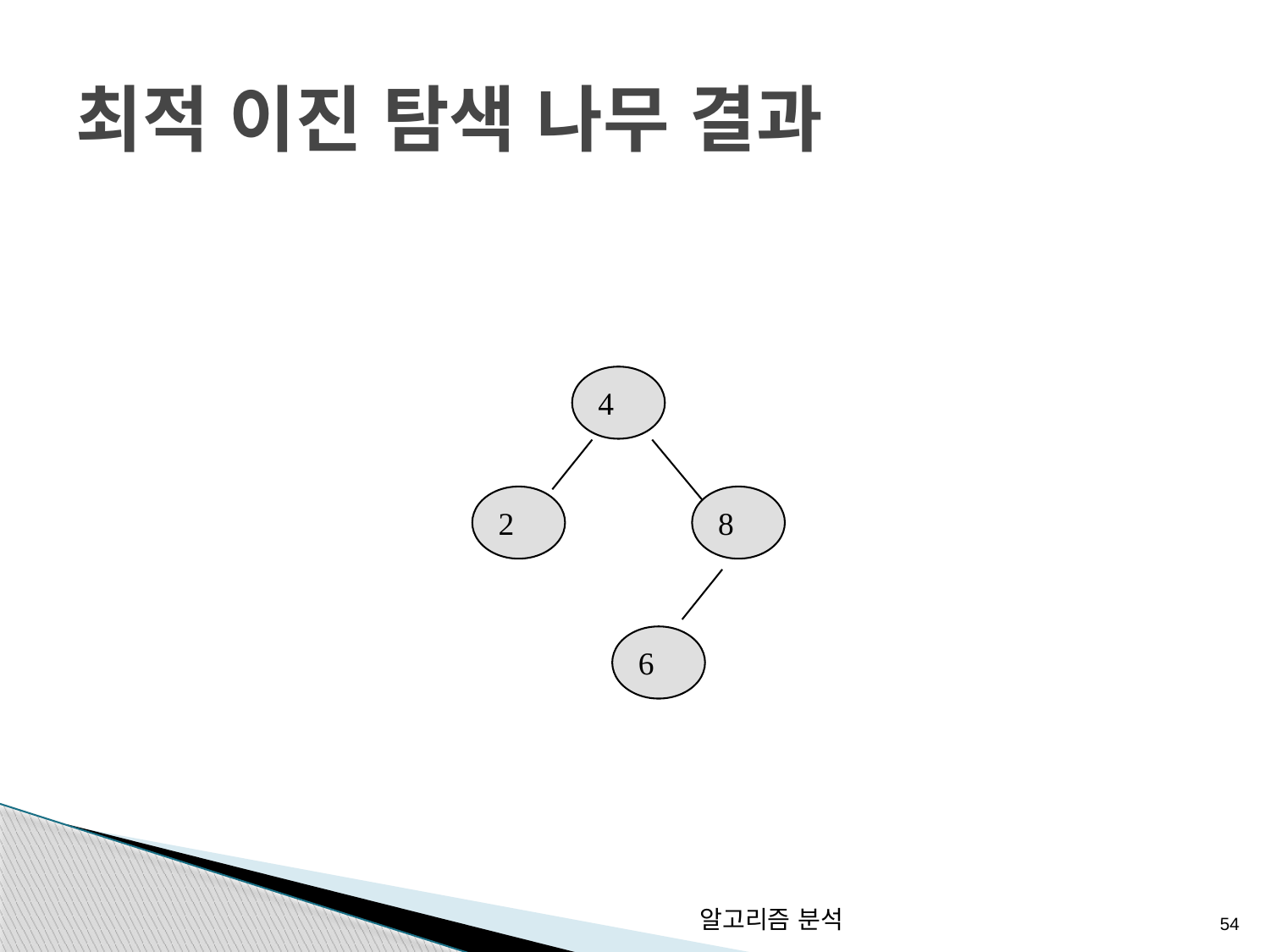

# 최적 이진 탐색 나무 결과

4

2
8

6
54
알고리즘 분석